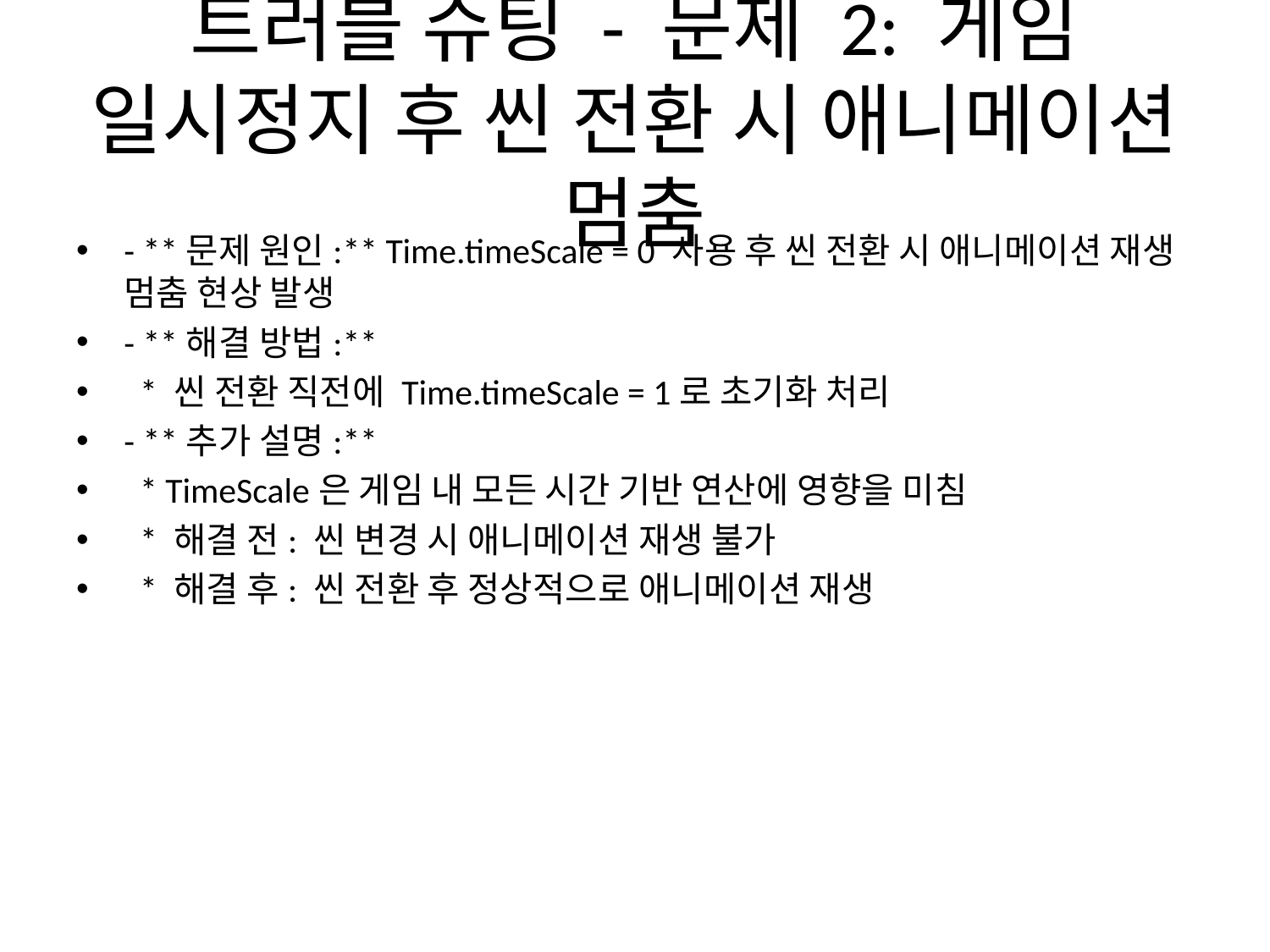

# 트러블 슈팅 - 문제 2: 게임 일시정지 후 씬 전환 시 애니메이션 멈춤
- **문제 원인:** Time.timeScale = 0 사용 후 씬 전환 시 애니메이션 재생 멈춤 현상 발생
- **해결 방법:**
  * 씬 전환 직전에 Time.timeScale = 1로 초기화 처리
- **추가 설명:**
  * TimeScale은 게임 내 모든 시간 기반 연산에 영향을 미침
  * 해결 전: 씬 변경 시 애니메이션 재생 불가
  * 해결 후: 씬 전환 후 정상적으로 애니메이션 재생